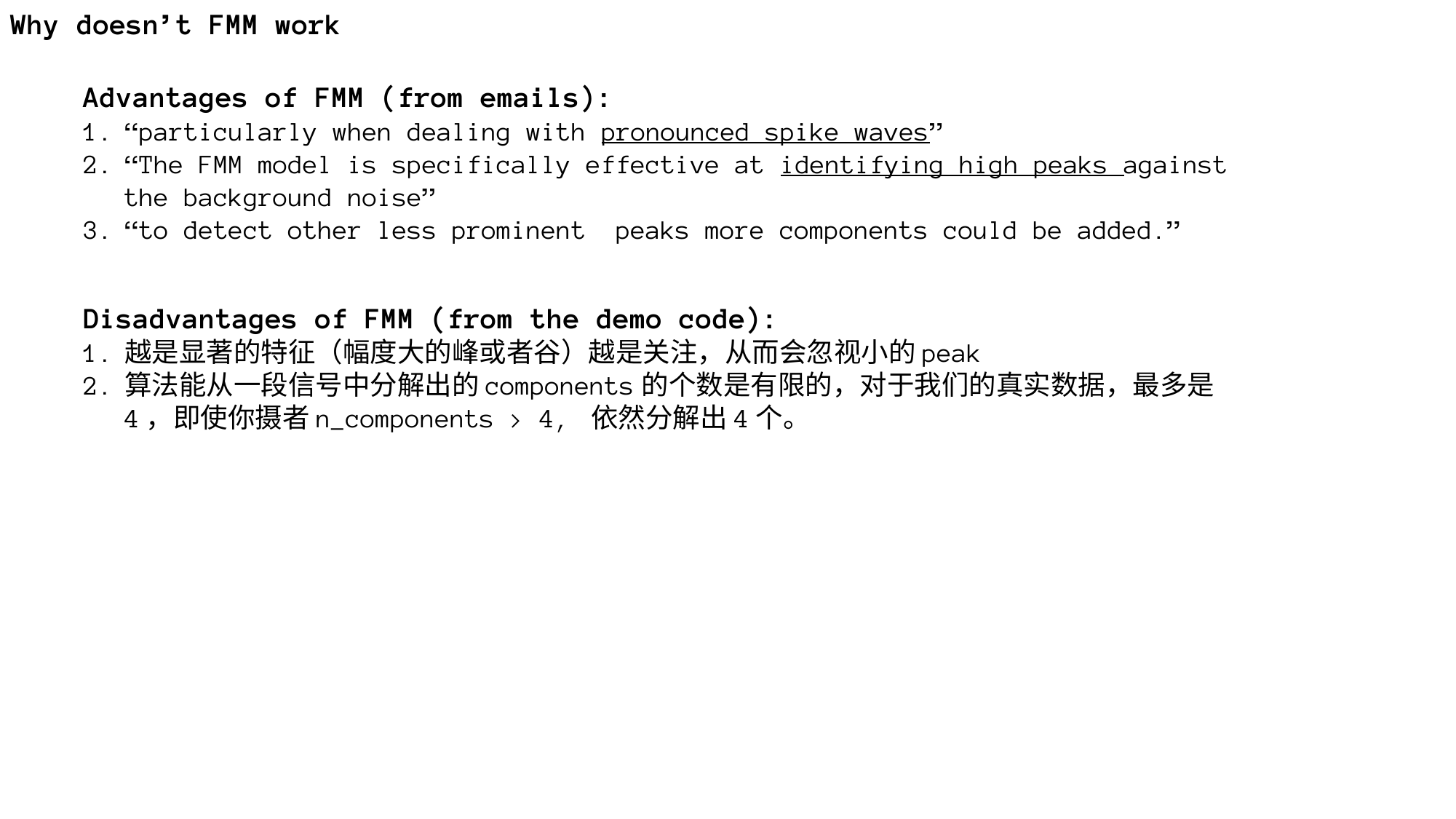

Why doesn’t FMM work
Advantages of FMM (from emails):
“particularly when dealing with pronounced spike waves”
“The FMM model is specifically effective at identifying high peaks against the background noise”
“to detect other less prominent  peaks more components could be added.”
Disadvantages of FMM (from the demo code):
越是显著的特征（幅度大的峰或者谷）越是关注，从而会忽视小的peak
算法能从一段信号中分解出的components的个数是有限的，对于我们的真实数据，最多是4，即使你摄者n_components > 4, 依然分解出4个。